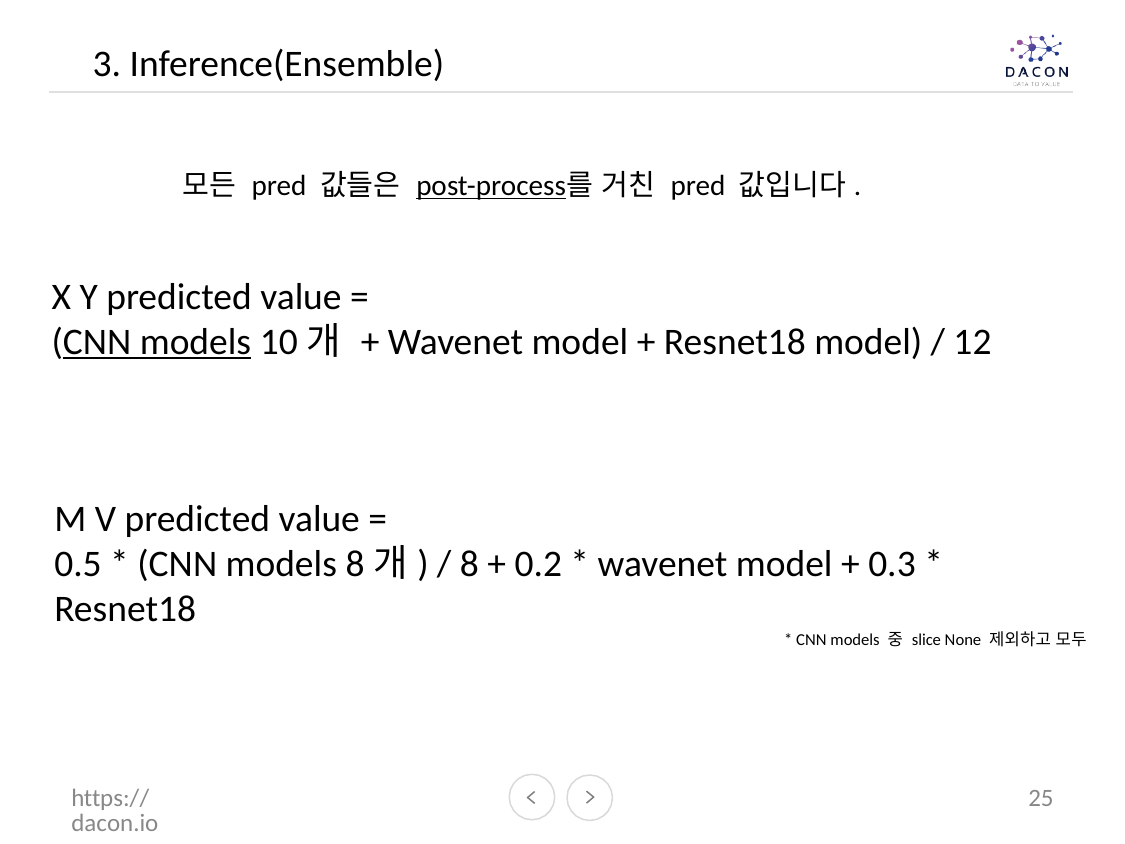

3. Inference(Ensemble)
모든 pred 값들은 post-process를 거친 pred 값입니다.
X Y predicted value =
(CNN models 10개 + Wavenet model + Resnet18 model) / 12
M V predicted value =
0.5 * (CNN models 8개) / 8 + 0.2 * wavenet model + 0.3 * Resnet18
* CNN models 중 slice None 제외하고 모두
https://dacon.io
25